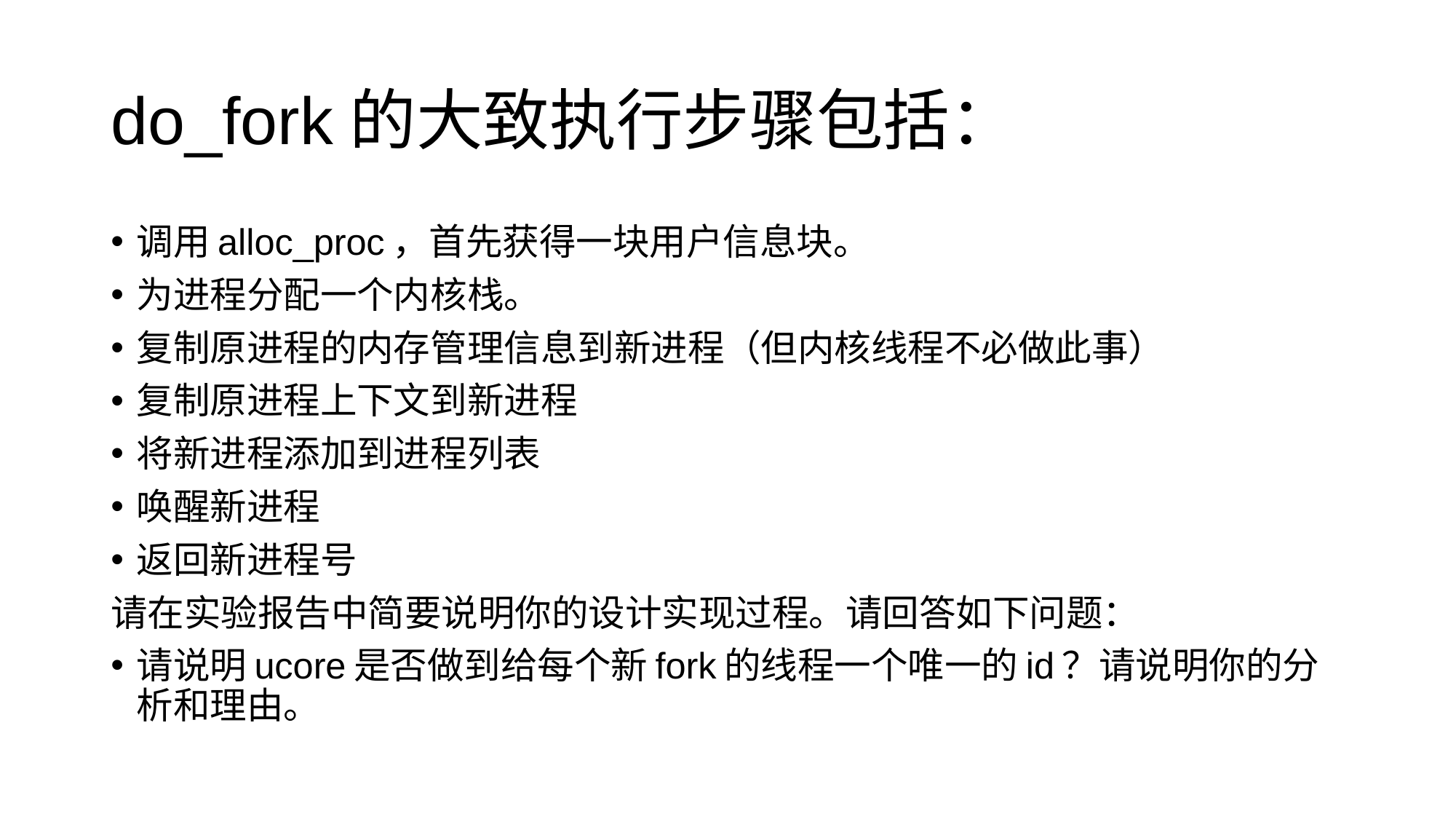

# do_fork的大致执行步骤包括：
调用alloc_proc，首先获得一块用户信息块。
为进程分配一个内核栈。
复制原进程的内存管理信息到新进程（但内核线程不必做此事）
复制原进程上下文到新进程
将新进程添加到进程列表
唤醒新进程
返回新进程号
请在实验报告中简要说明你的设计实现过程。请回答如下问题：
请说明ucore是否做到给每个新fork的线程一个唯一的id？请说明你的分析和理由。